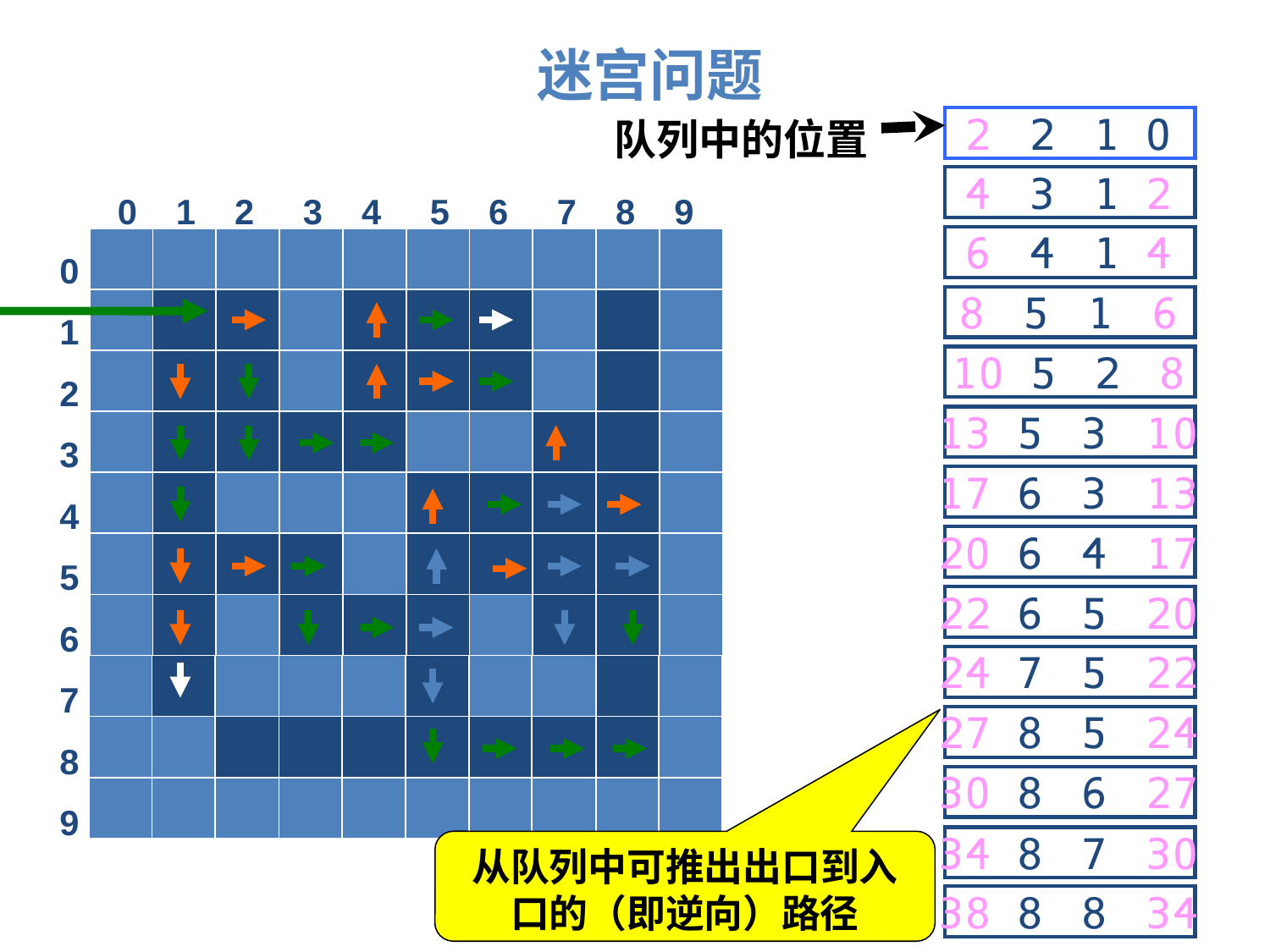

# 迷宫问题
队列中的位置
2   2   1  0

4   3   1  2
0    1    2     3    4     5    6     7    8    9
0123456789
6   4   1  4

8   5   1   6

10  5   2   8

13  5   3   10

17  6   3   13

20  6   4   17

22  6   5   20

24  7   5   22

27  8   5   24

30  8   6   27

34  8   7   30
从队列中可推出出口到入口的（即逆向）路径
38  8   8   34